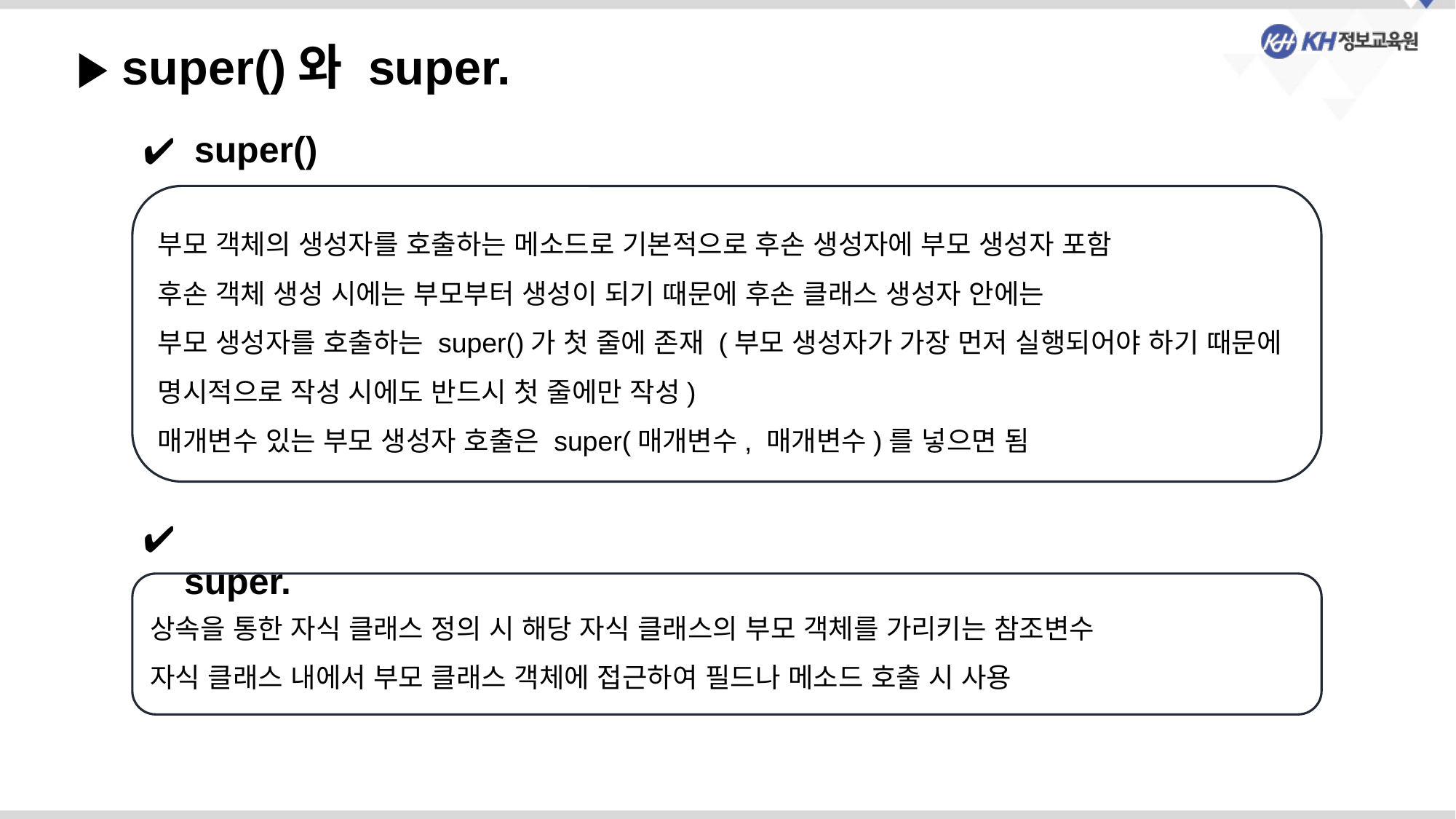

▶ super()와 super.
 super()
부모 객체의 생성자를 호출하는 메소드로 기본적으로 후손 생성자에 부모 생성자 포함
후손 객체 생성 시에는 부모부터 생성이 되기 때문에 후손 클래스 생성자 안에는
부모 생성자를 호출하는 super()가 첫 줄에 존재 (부모 생성자가 가장 먼저 실행되어야 하기 때문에 명시적으로 작성 시에도 반드시 첫 줄에만 작성)
매개변수 있는 부모 생성자 호출은 super(매개변수, 매개변수)를 넣으면 됨
 super.
상속을 통한 자식 클래스 정의 시 해당 자식 클래스의 부모 객체를 가리키는 참조변수
자식 클래스 내에서 부모 클래스 객체에 접근하여 필드나 메소드 호출 시 사용